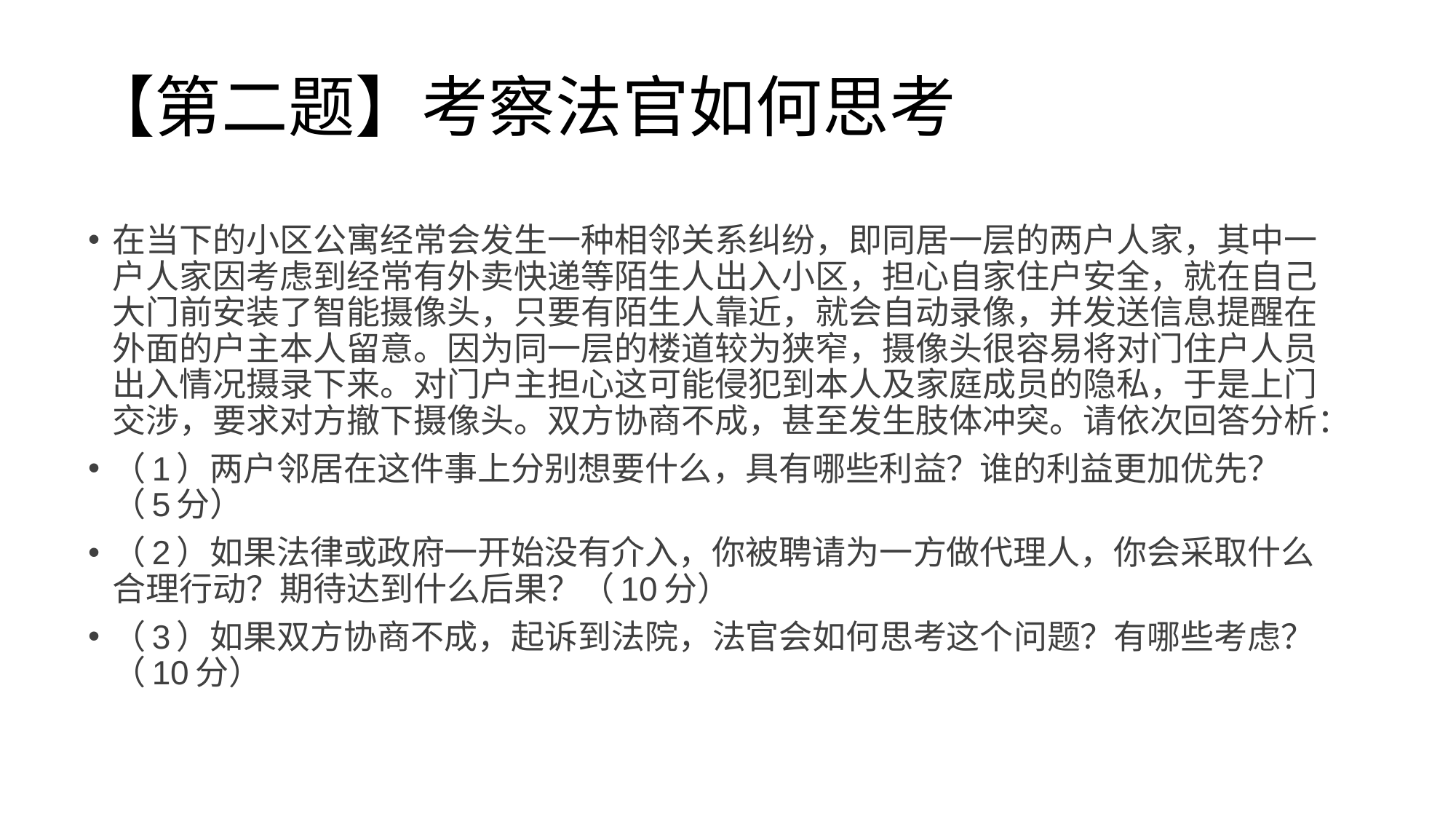

# 【第二题】考察法官如何思考
在当下的小区公寓经常会发生一种相邻关系纠纷，即同居一层的两户人家，其中一户人家因考虑到经常有外卖快递等陌生人出入小区，担心自家住户安全，就在自己大门前安装了智能摄像头，只要有陌生人靠近，就会自动录像，并发送信息提醒在外面的户主本人留意。因为同一层的楼道较为狭窄，摄像头很容易将对门住户人员出入情况摄录下来。对门户主担心这可能侵犯到本人及家庭成员的隐私，于是上门交涉，要求对方撤下摄像头。双方协商不成，甚至发生肢体冲突。请依次回答分析：
（1）两户邻居在这件事上分别想要什么，具有哪些利益？谁的利益更加优先？（5分）
（2）如果法律或政府一开始没有介入，你被聘请为一方做代理人，你会采取什么合理行动？期待达到什么后果？（10分）
（3）如果双方协商不成，起诉到法院，法官会如何思考这个问题？有哪些考虑？（10分）